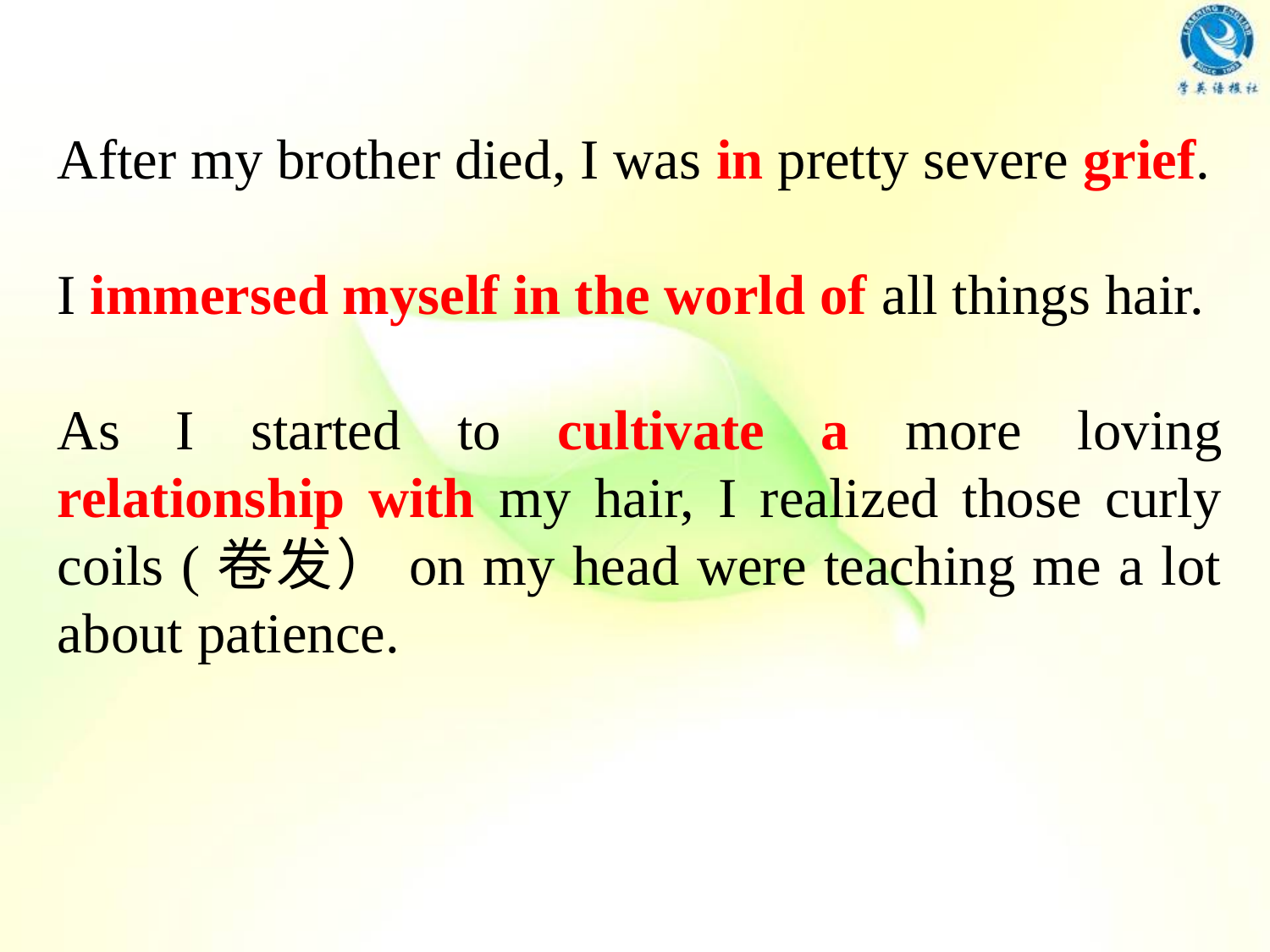

After my brother died, I was in pretty severe grief.

I immersed myself in the world of all things hair.

As I started to cultivate a more loving relationship with my hair, I realized those curly coils (卷发）on my head were teaching me a lot about patience.